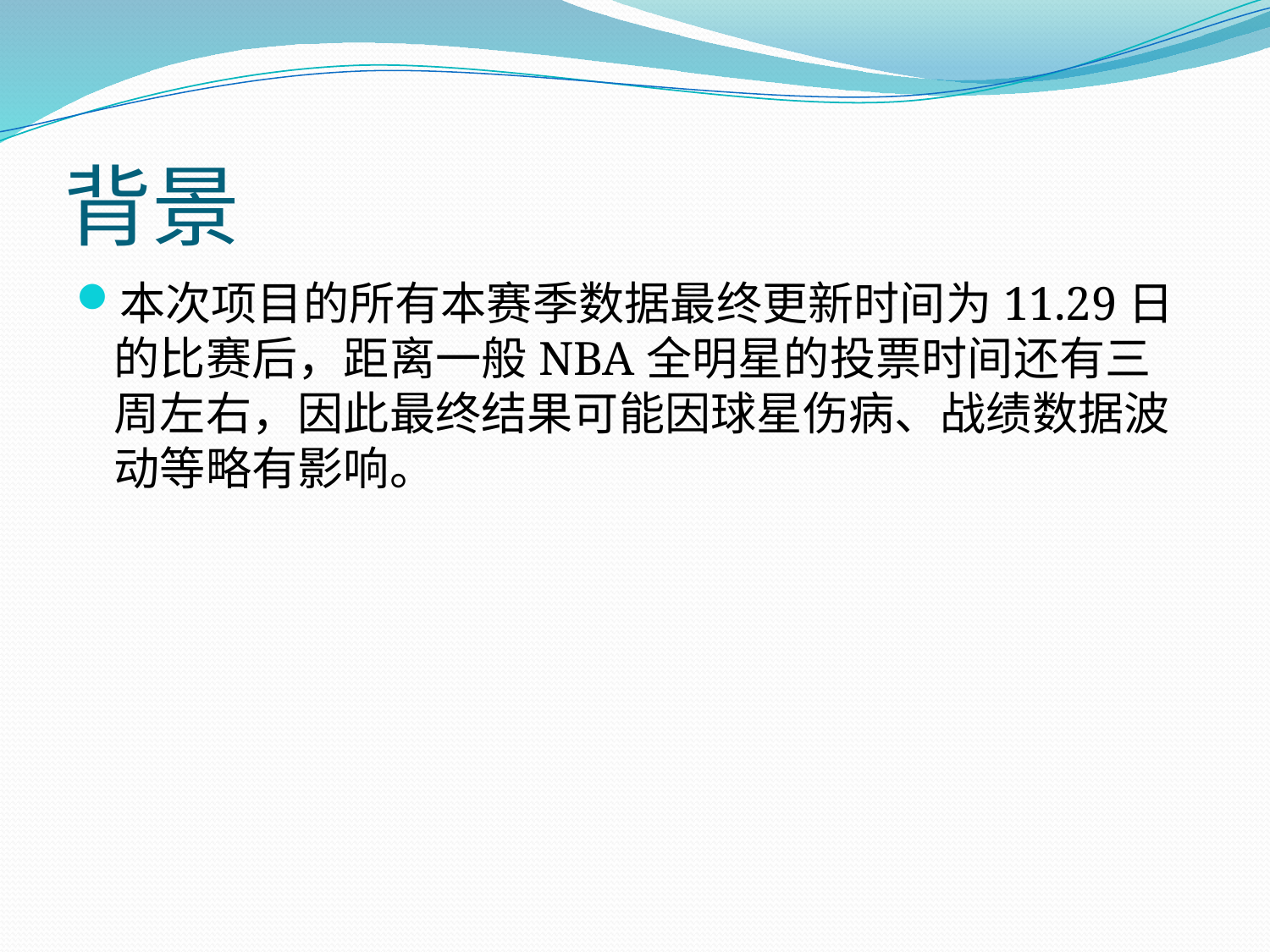

# 背景
本次项目的所有本赛季数据最终更新时间为11.29日的比赛后，距离一般NBA全明星的投票时间还有三周左右，因此最终结果可能因球星伤病、战绩数据波动等略有影响。